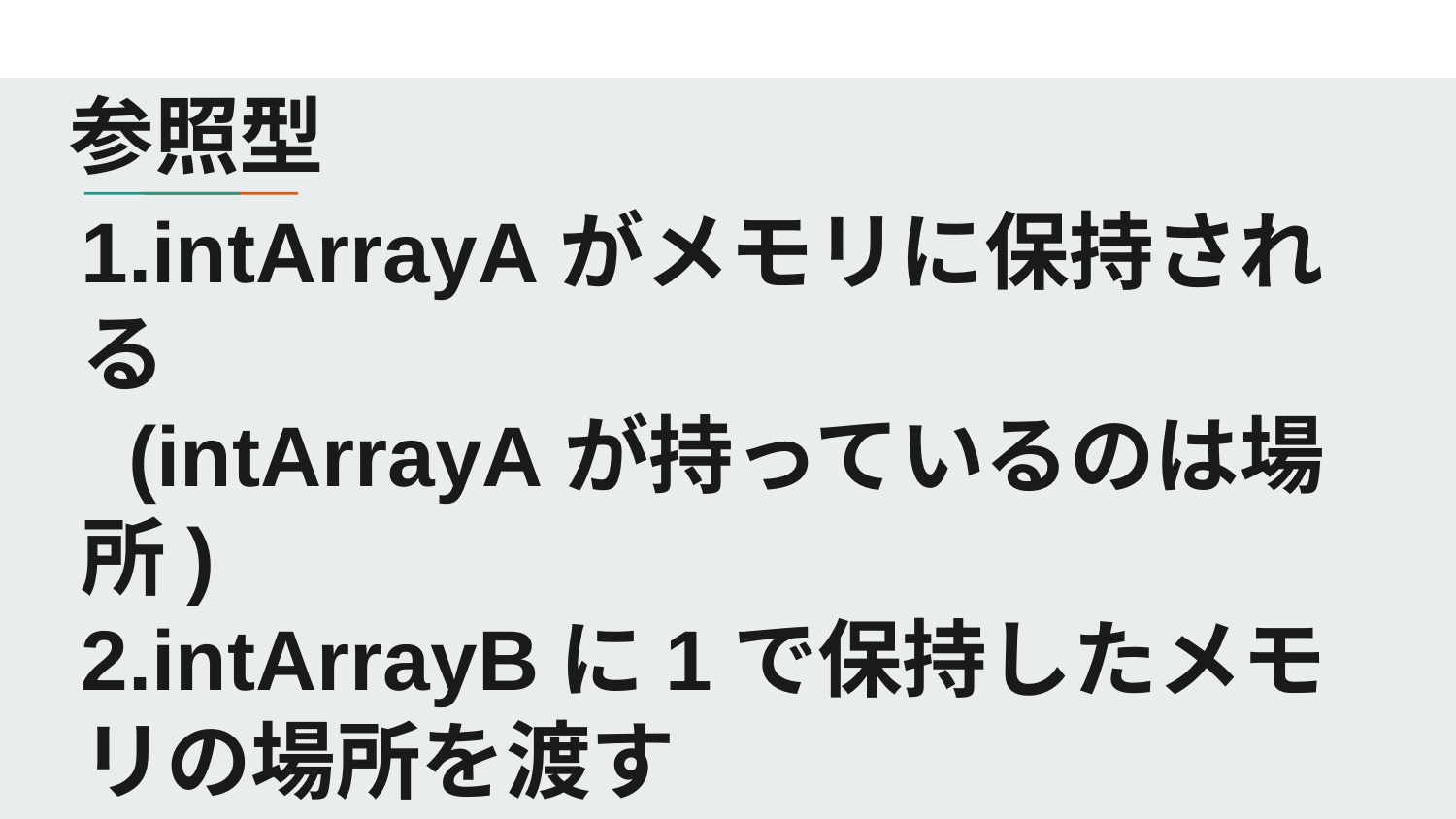

# 参照型
1.intArrayAがメモリに保持される
  (intArrayAが持っているのは場所)
2.intArrayBに1で保持したメモリの場所を渡す
3.intArrayAとintArrayBが参照しているメモリの場所は同じ箇所